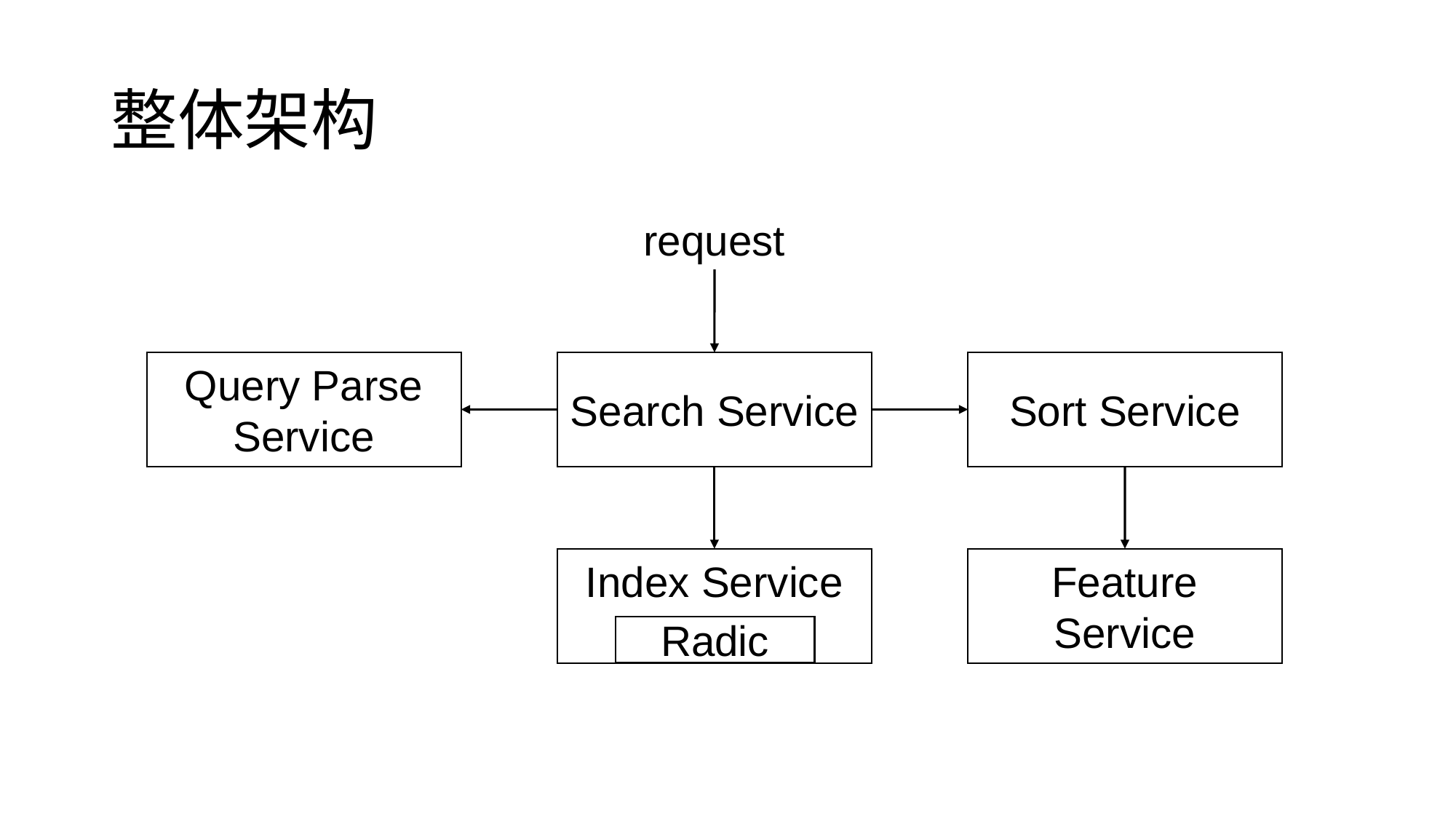

# 整体架构
request
Query Parse Service
Search Service
Sort Service
Index Service

Feature Service
Radic